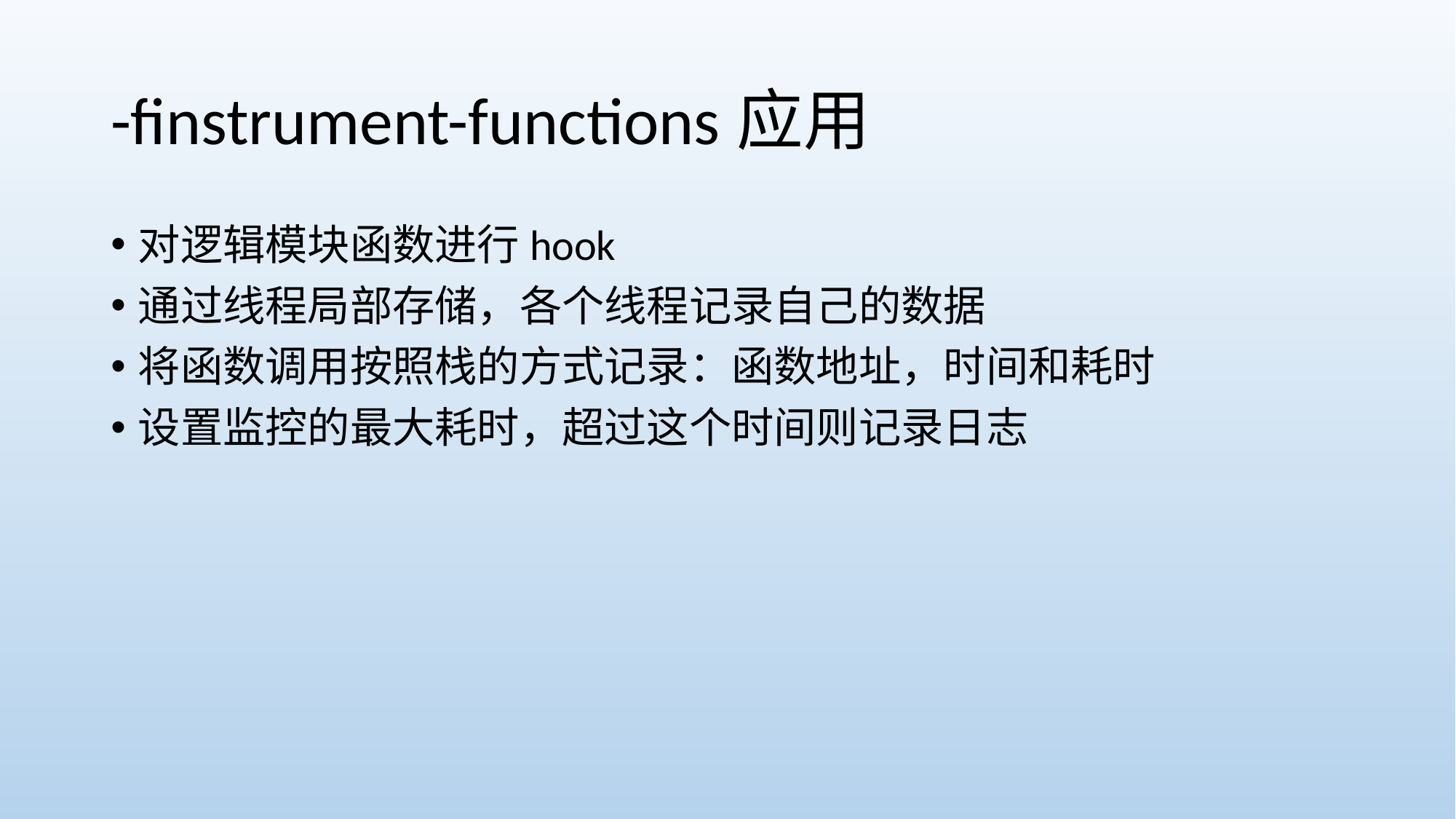

# -finstrument-functions应用
对逻辑模块函数进行hook
通过线程局部存储，各个线程记录自己的数据
将函数调用按照栈的方式记录：函数地址，时间和耗时
设置监控的最大耗时，超过这个时间则记录日志